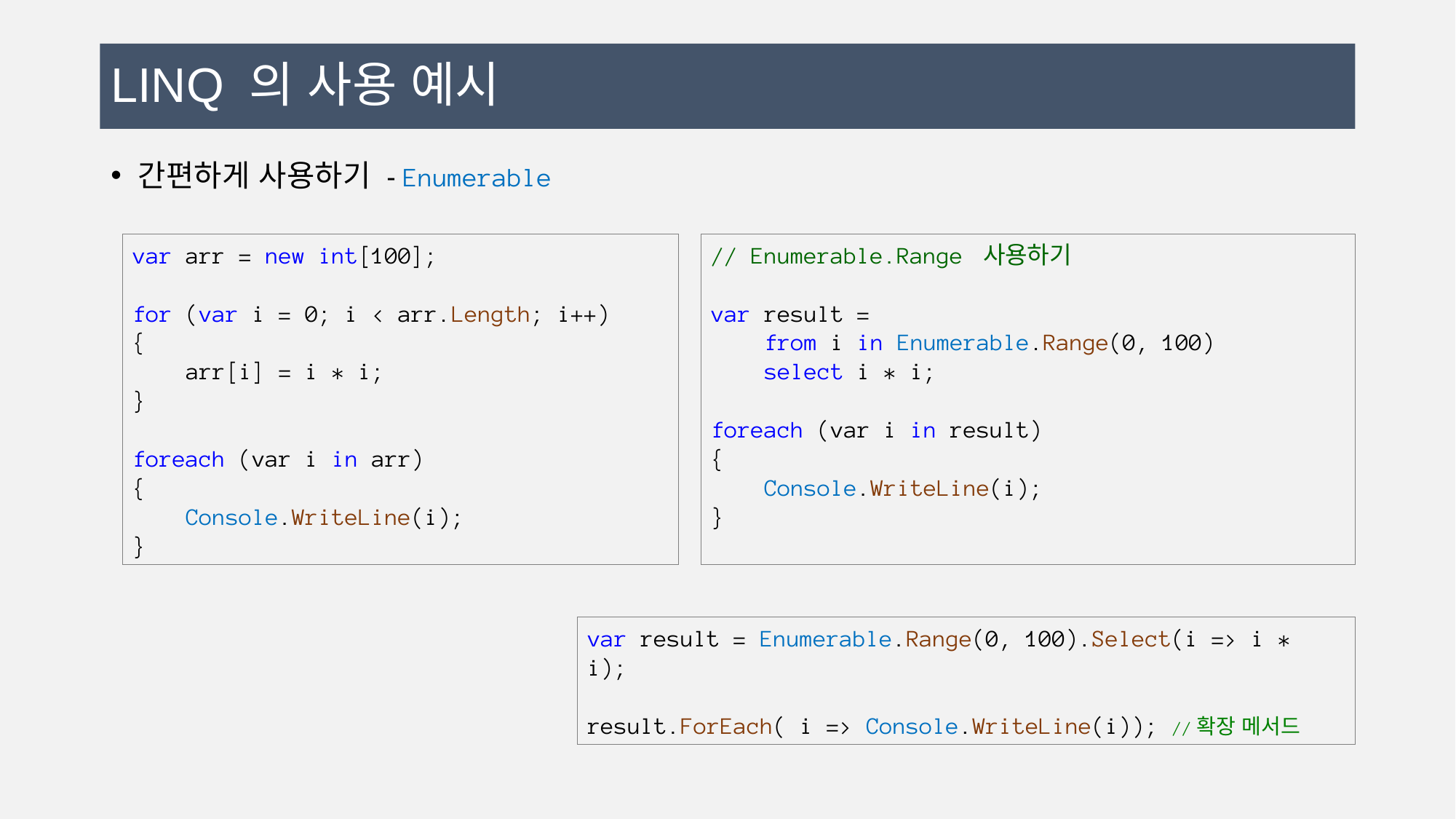

# LINQ 의 사용 예시
간편하게 사용하기 - Enumerable
var arr = new int[100];

for (var i = 0; i < arr.Length; i++)
{
    arr[i] = i * i;
}

foreach (var i in arr)
{
    Console.WriteLine(i);
}
// Enumerable.Range 사용하기

var result =
    from i in Enumerable.Range(0, 100)
    select i * i;

foreach (var i in result)
{
    Console.WriteLine(i);
}

var result = Enumerable.Range(0, 100).Select(i => i * i);

result.ForEach( i => Console.WriteLine(i)); //확장 메서드